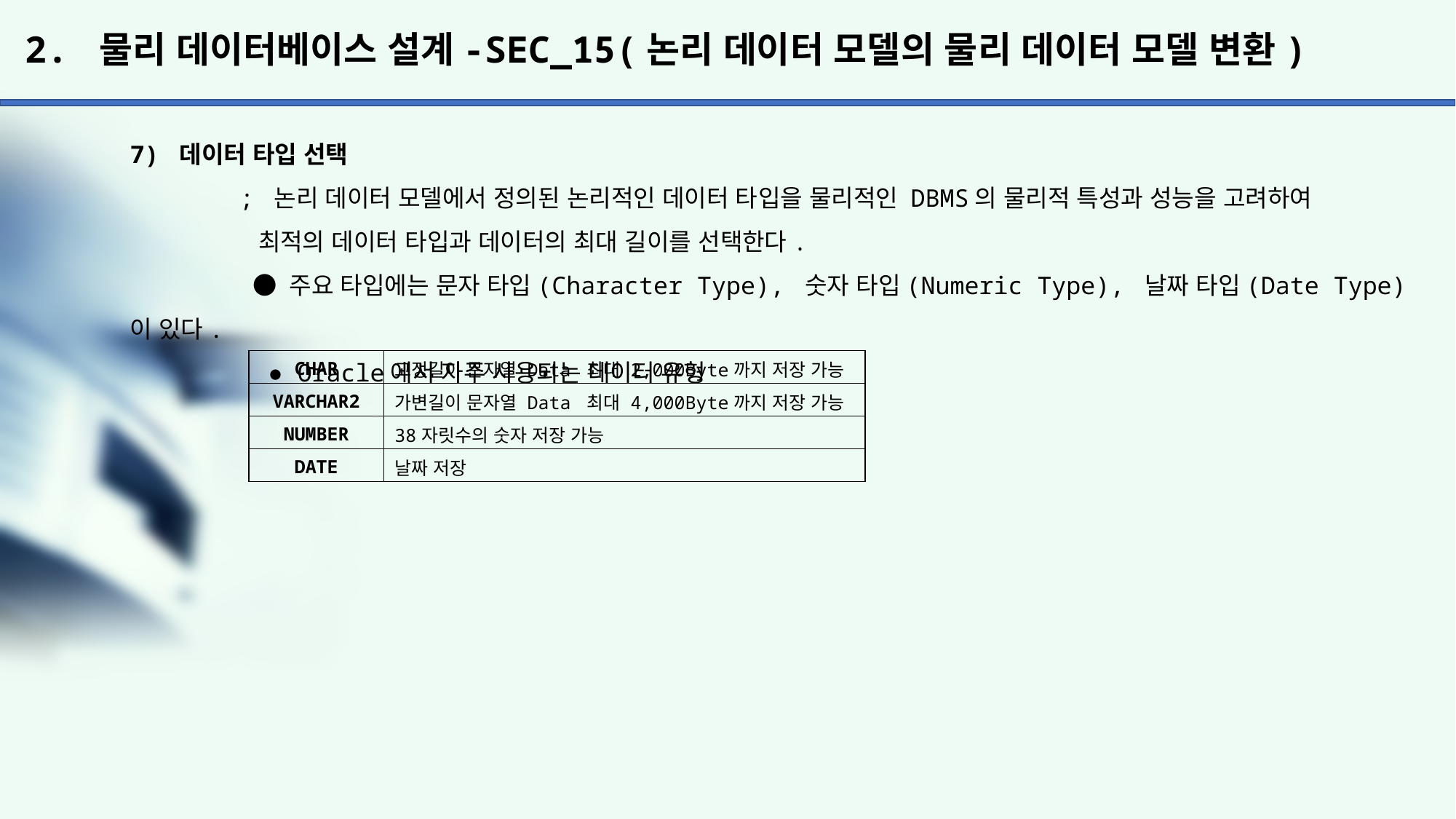

# 2. 물리 데이터베이스 설계-SEC_15(논리 데이터 모델의 물리 데이터 모델 변환)
7) 데이터 타입 선택
	; 논리 데이터 모델에서 정의된 논리적인 데이터 타입을 물리적인 DBMS의 물리적 특성과 성능을 고려하여
	  최적의 데이터 타입과 데이터의 최대 길이를 선택한다.
	  ● 주요 타입에는 문자 타입(Character Type), 숫자 타입(Numeric Type), 날짜 타입(Date Type)이 있다.
	  ● Oracle에서 자주 사용되는 데이터 유형
| CHAR | 고정길이 문자열 Data 최대 2,000Byte까지 저장 가능 |
| --- | --- |
| VARCHAR2 | 가변길이 문자열 Data 최대 4,000Byte까지 저장 가능 |
| NUMBER | 38자릿수의 숫자 저장 가능 |
| DATE | 날짜 저장 |